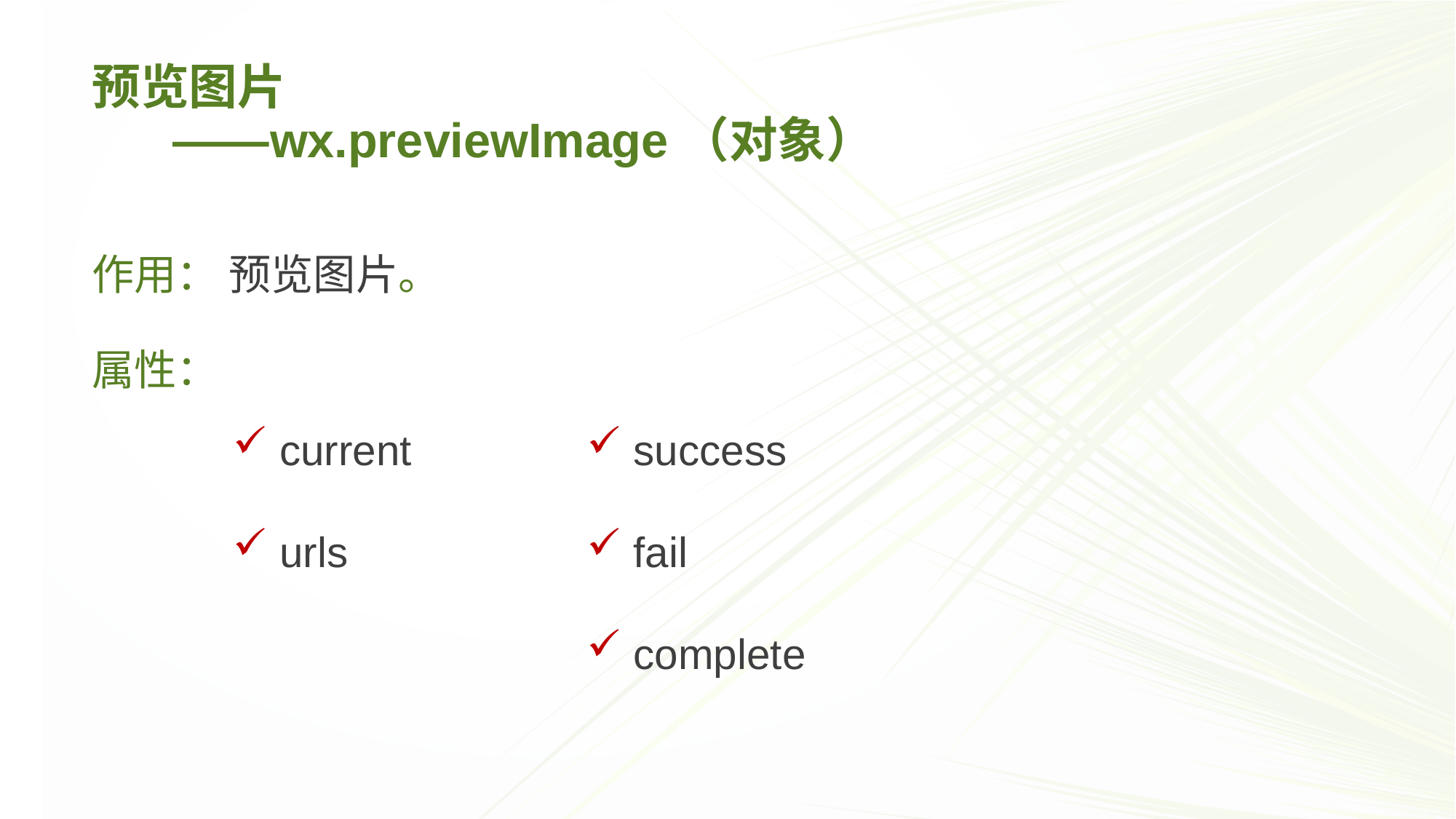

作用： 预览图片。
预览图片
      ——wx.previewImage（对象）
属性：

 current
 urls

 success
 fail
 complete